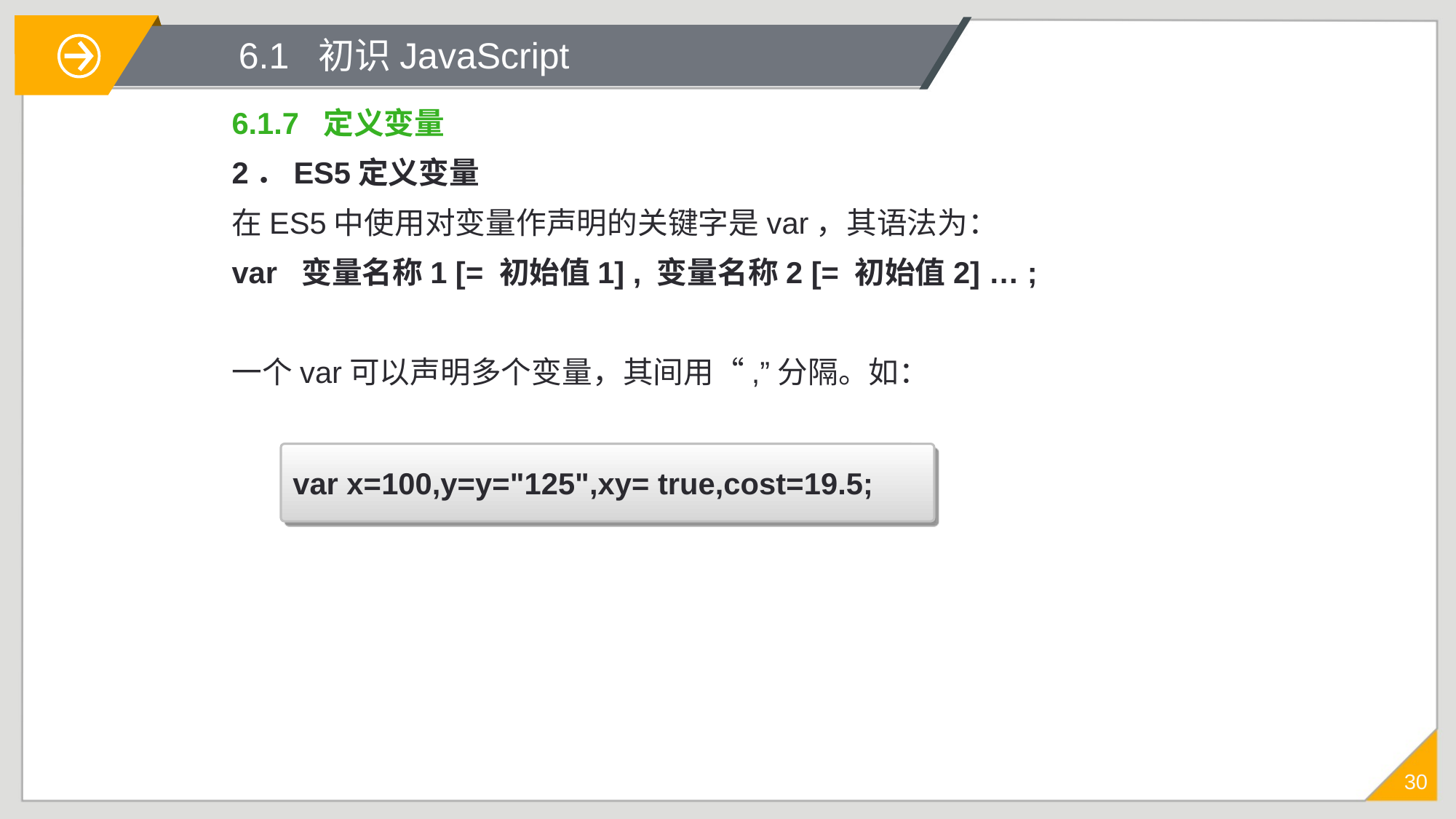

# 6.1  初识JavaScript
6.1.7  定义变量
2．ES5定义变量
在ES5中使用对变量作声明的关键字是var，其语法为：
var  变量名称1 [= 初始值1] , 变量名称2 [= 初始值2] … ;

一个var可以声明多个变量，其间用“,”分隔。如：

var x=100,y=y="125",xy= true,cost=19.5;